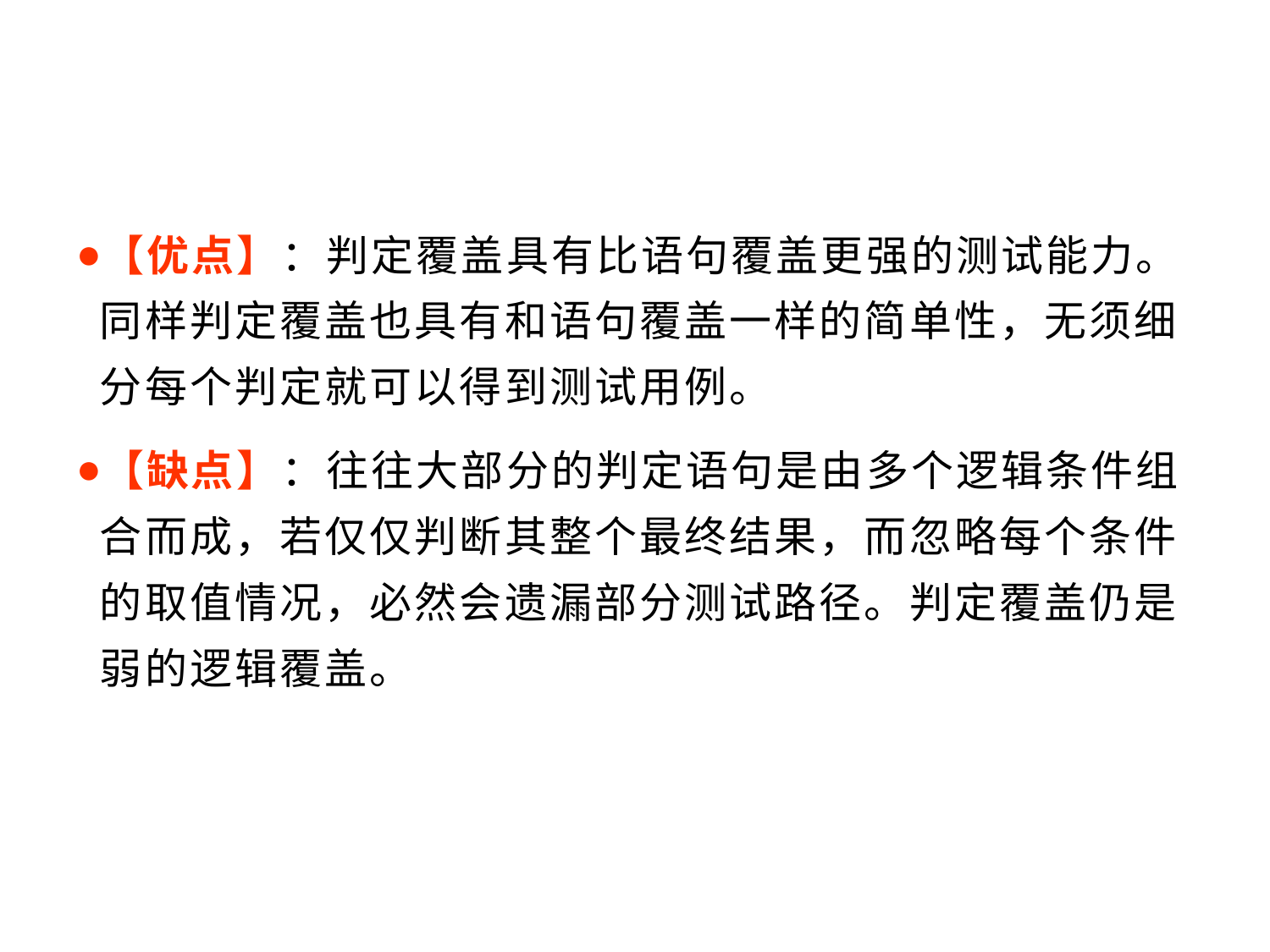

【优点】：判定覆盖具有比语句覆盖更强的测试能力。同样判定覆盖也具有和语句覆盖一样的简单性，无须细分每个判定就可以得到测试用例。
【缺点】：往往大部分的判定语句是由多个逻辑条件组合而成，若仅仅判断其整个最终结果，而忽略每个条件的取值情况，必然会遗漏部分测试路径。判定覆盖仍是弱的逻辑覆盖。